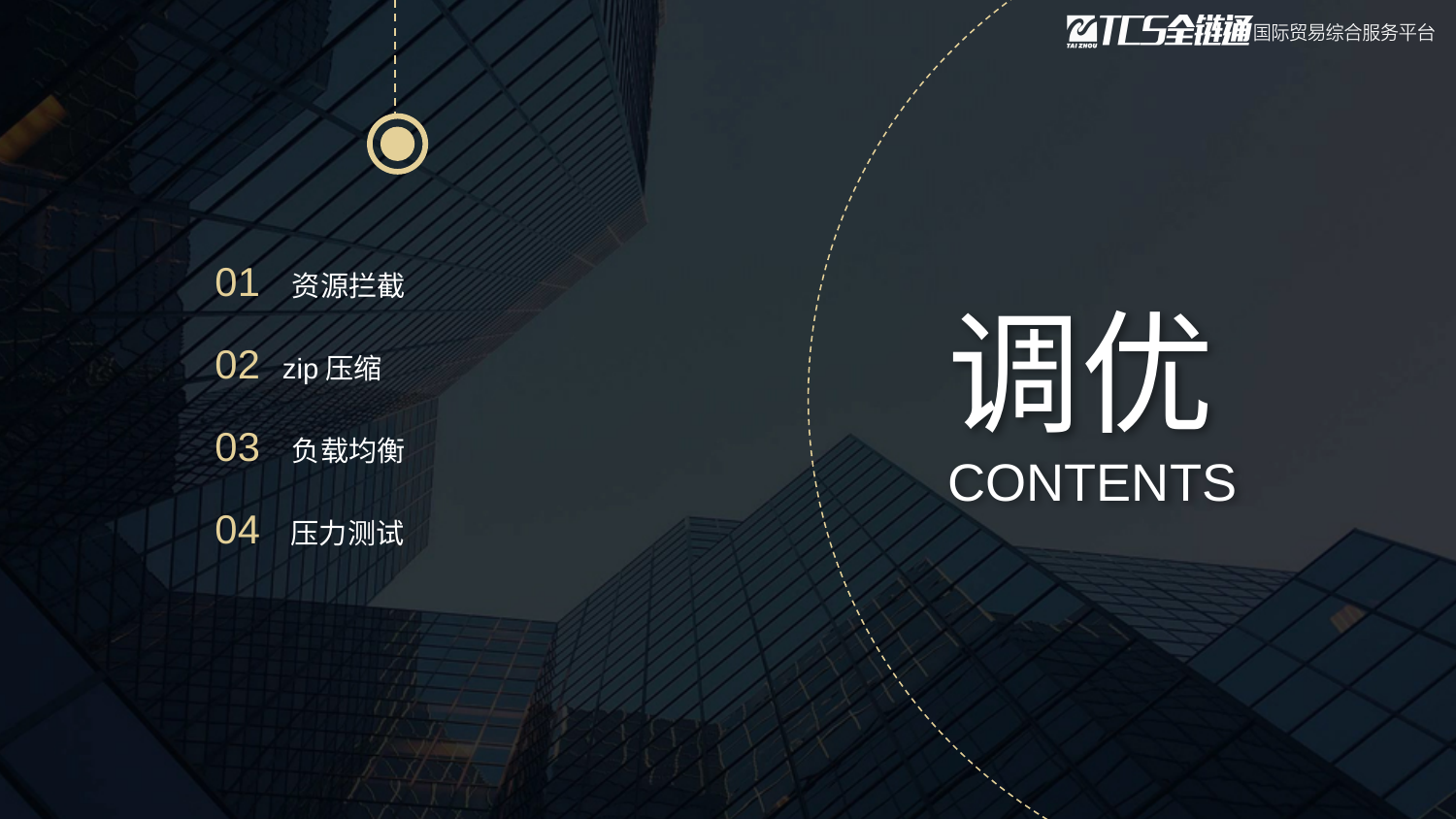

01  资源拦截

02  zip压缩

03  负载均衡

04   压力测试

调优
CONTENTS